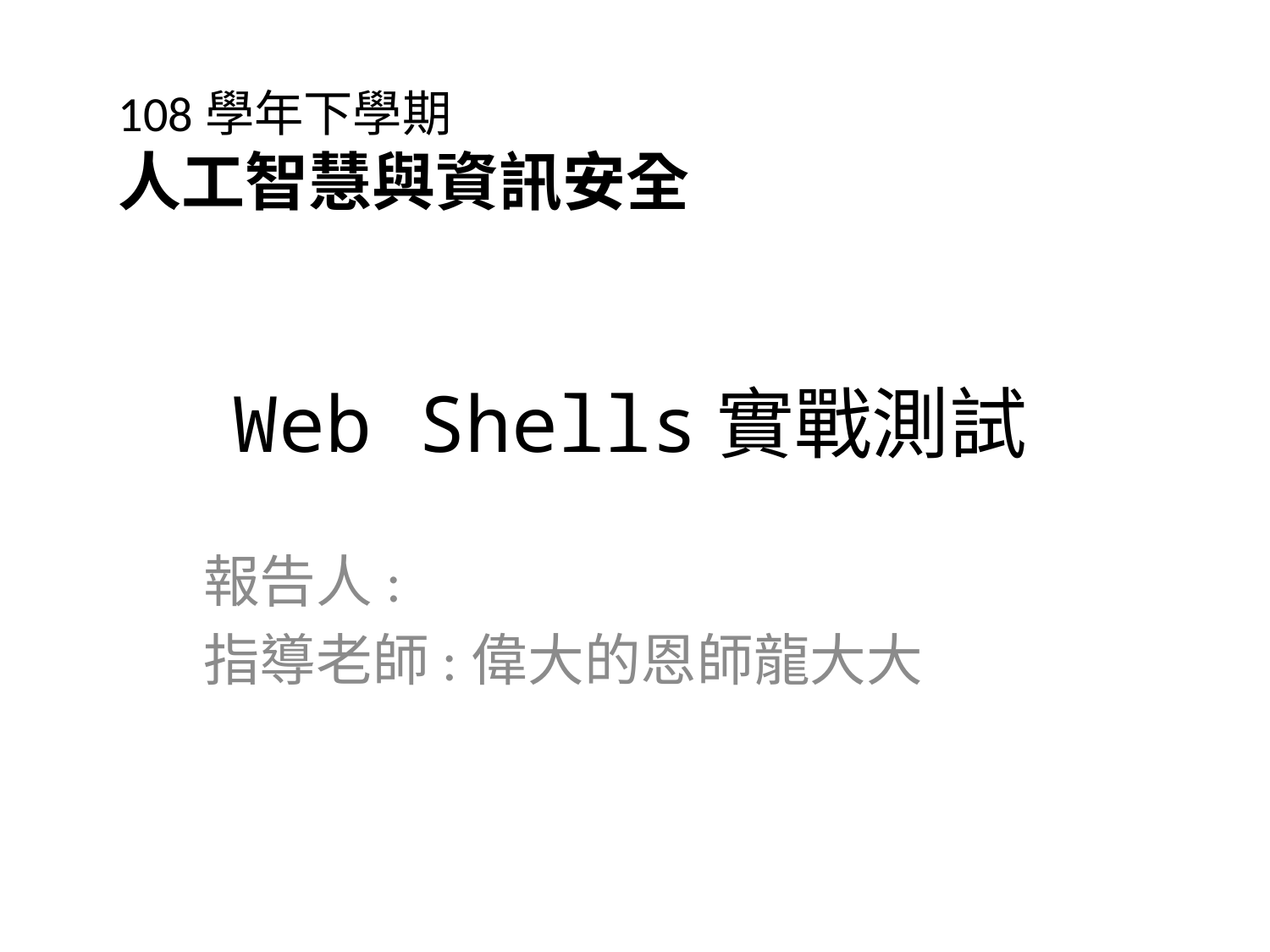

108學年下學期
人工智慧與資訊安全
# Web Shells實戰測試
報告人:
指導老師:偉大的恩師龍大大